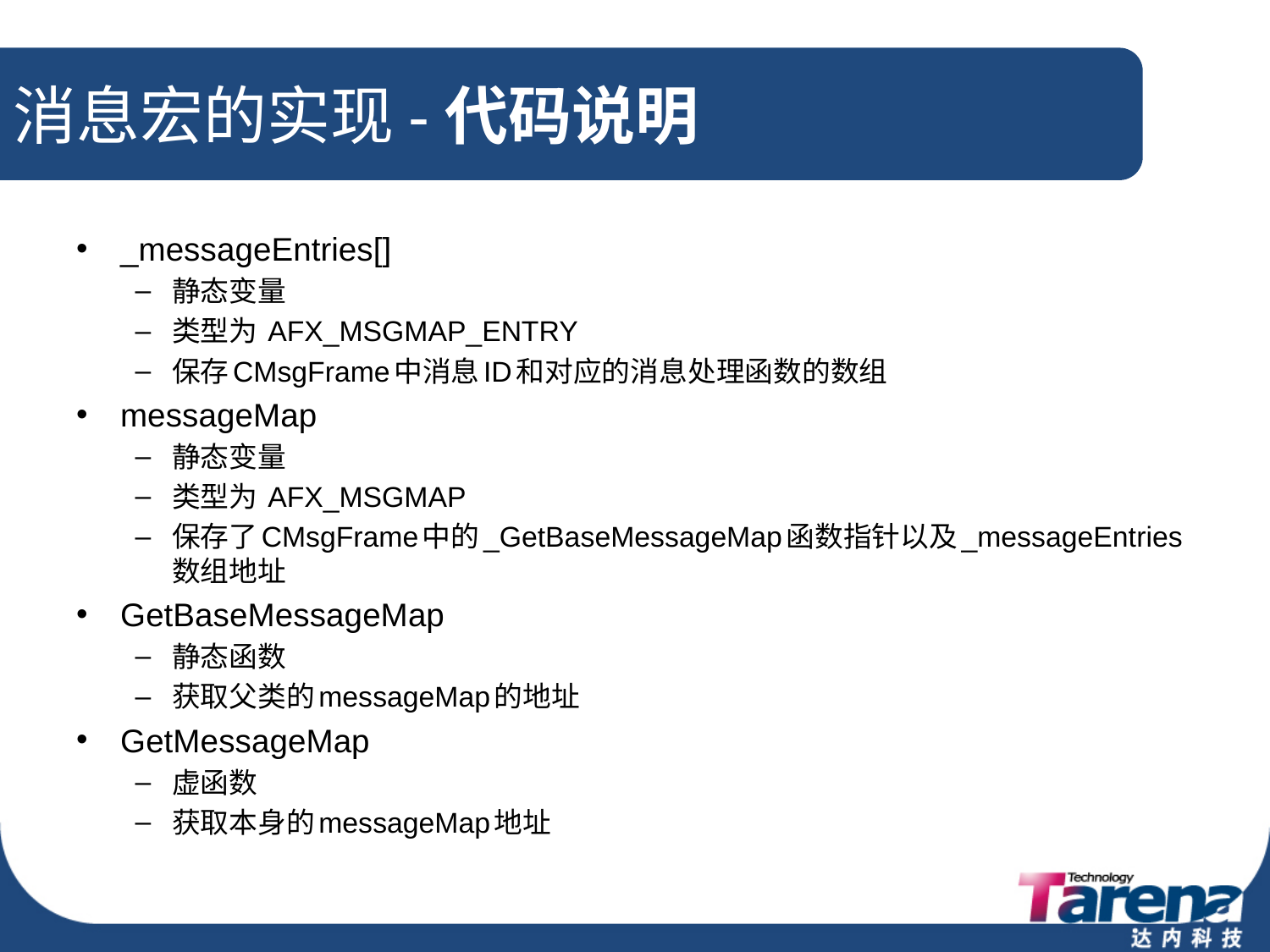

# 消息宏的实现-代码说明
_messageEntries[]
静态变量
类型为 AFX_MSGMAP_ENTRY
保存CMsgFrame中消息ID和对应的消息处理函数的数组
messageMap
静态变量
类型为 AFX_MSGMAP
保存了CMsgFrame中的_GetBaseMessageMap函数指针以及_messageEntries数组地址
GetBaseMessageMap
静态函数
获取父类的messageMap的地址
GetMessageMap
虚函数
获取本身的messageMap地址